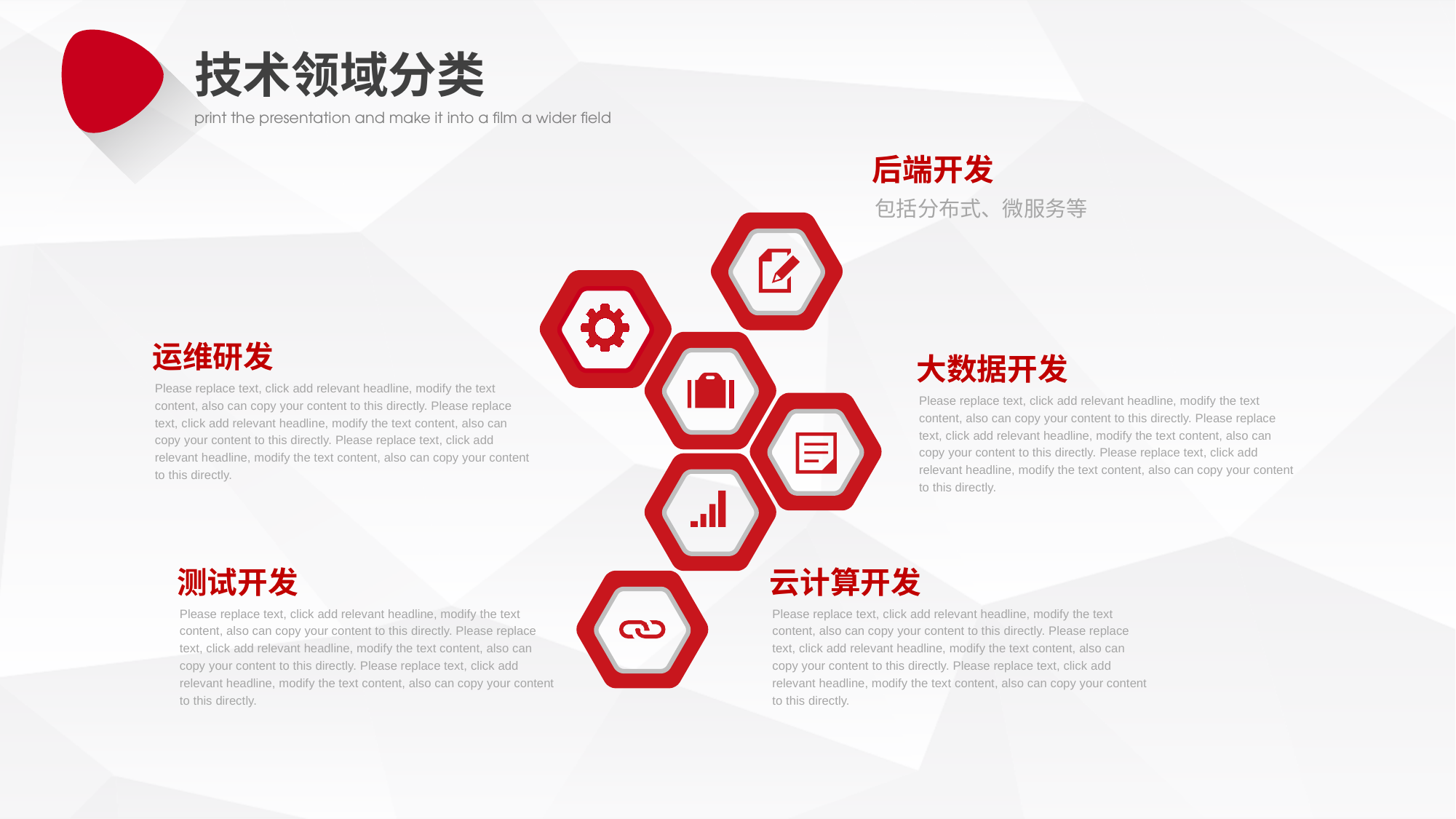

技术领域分类
print the presentation and make it into a film a wider field

后端开发
包括分布式、微服务等

运维研发
大数据开发

Please replace text, click add relevant headline, modify the text content, also can copy your content to this directly. Please replace text, click add relevant headline, modify the text content, also can copy your content to this directly. Please replace text, click add relevant headline, modify the text content, also can copy your content to this directly.

Please replace text, click add relevant headline, modify the text content, also can copy your content to this directly. Please replace text, click add relevant headline, modify the text content, also can copy your content to this directly. Please replace text, click add relevant headline, modify the text content, also can copy your content to this directly.

测试开发
云计算开发

Please replace text, click add relevant headline, modify the text content, also can copy your content to this directly. Please replace text, click add relevant headline, modify the text content, also can copy your content to this directly. Please replace text, click add relevant headline, modify the text content, also can copy your content to this directly.

Please replace text, click add relevant headline, modify the text content, also can copy your content to this directly. Please replace text, click add relevant headline, modify the text content, also can copy your content to this directly. Please replace text, click add relevant headline, modify the text content, also can copy your content to this directly.